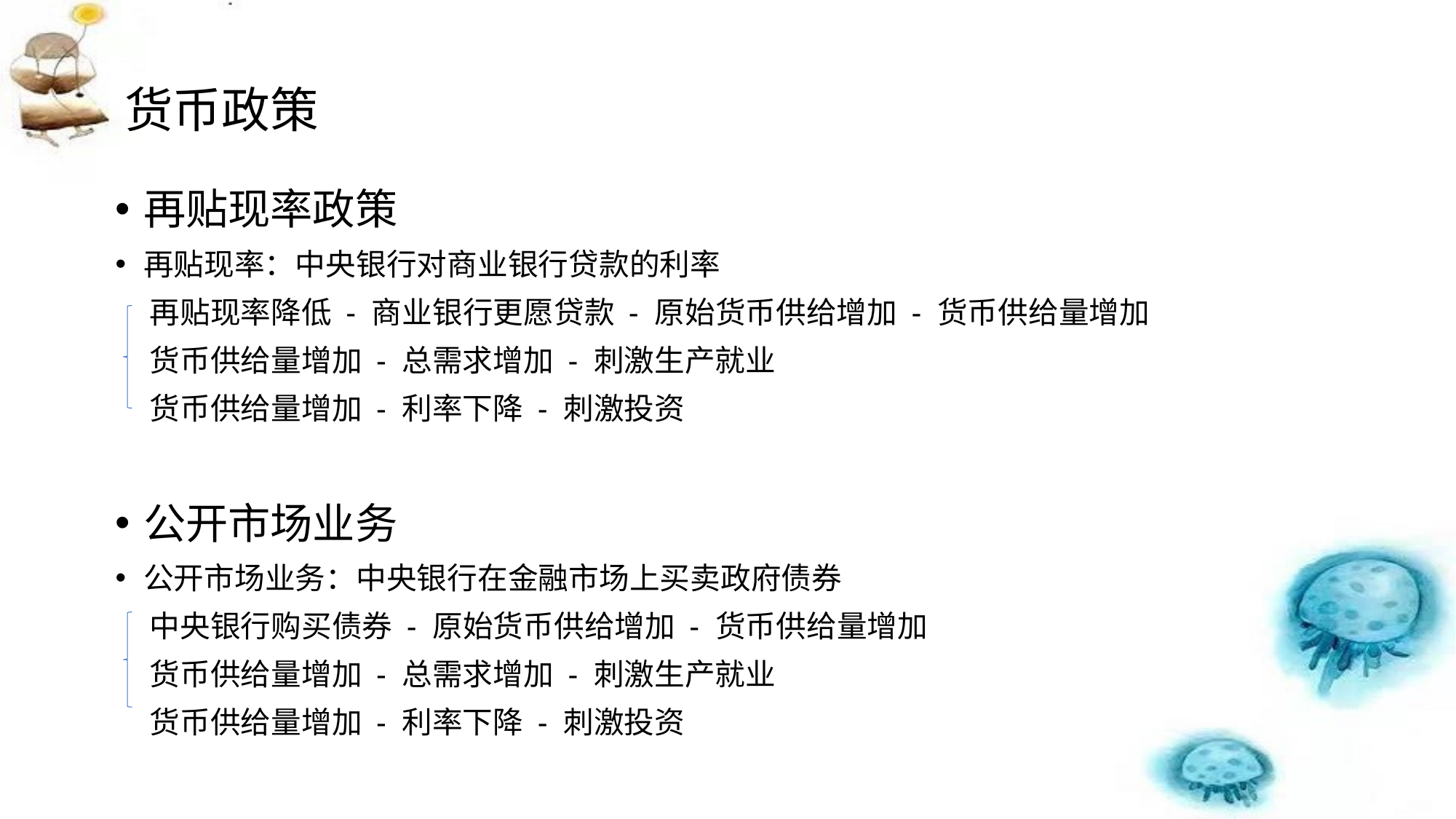

# 货币政策
再贴现率政策
再贴现率：中央银行对商业银行贷款的利率
    再贴现率降低 - 商业银行更愿贷款 - 原始货币供给增加 - 货币供给量增加
    货币供给量增加 - 总需求增加 - 刺激生产就业
    货币供给量增加 - 利率下降 - 刺激投资

公开市场业务
公开市场业务：中央银行在金融市场上买卖政府债券
    中央银行购买债券 - 原始货币供给增加 - 货币供给量增加
    货币供给量增加 - 总需求增加 - 刺激生产就业
    货币供给量增加 - 利率下降 - 刺激投资